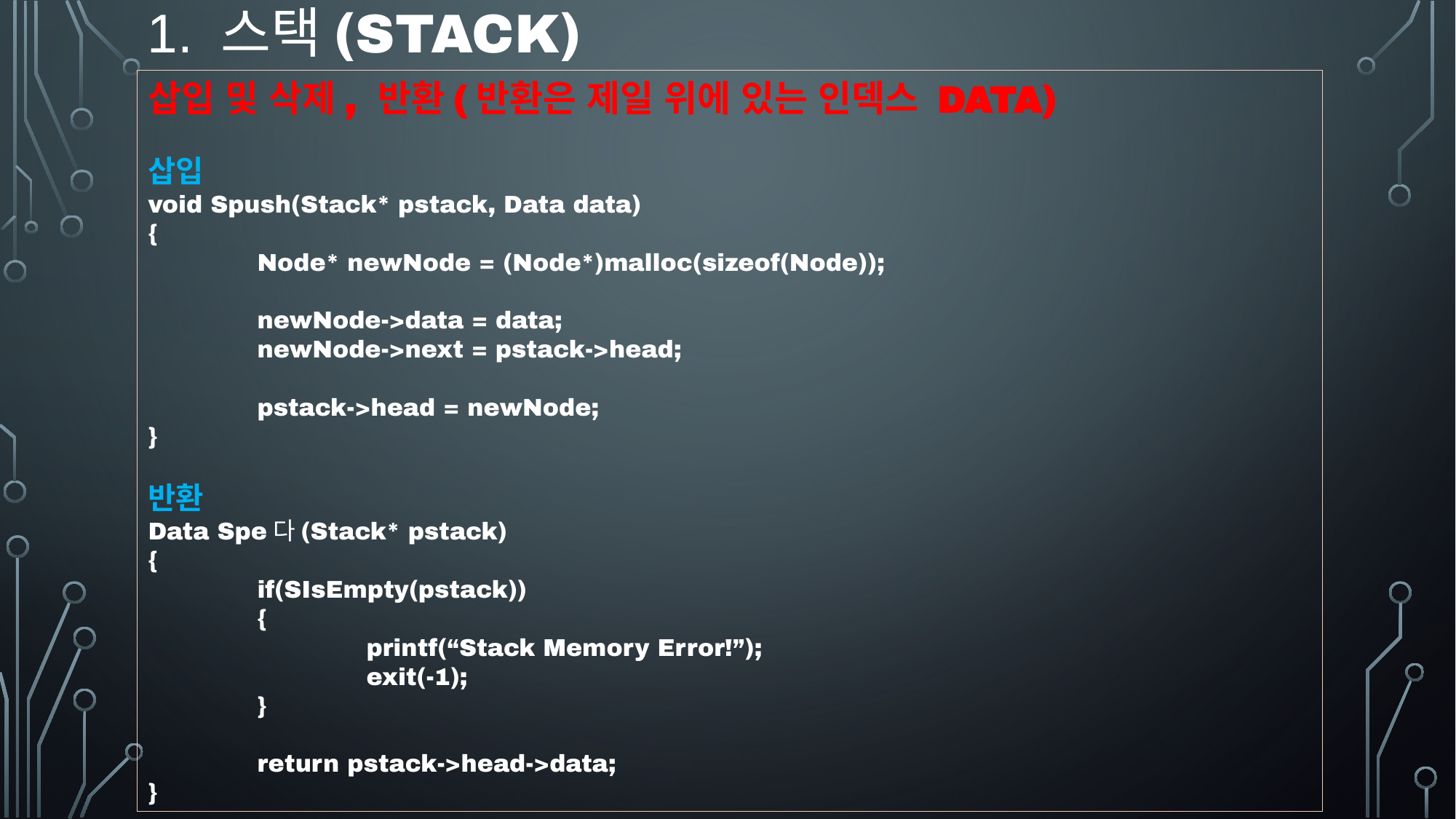

# 1. 스택(Stack)
삽입 및 삭제, 반환(반환은 제일 위에 있는 인덱스 DATA)

삽입
void Spush(Stack* pstack, Data data)
{
	Node* newNode = (Node*)malloc(sizeof(Node));

	newNode->data = data;
	newNode->next = pstack->head;

	pstack->head = newNode;
}

반환
Data Spe다(Stack* pstack)
{
	if(SIsEmpty(pstack))
	{
		printf(“Stack Memory Error!”);
		exit(-1);
	}

	return pstack->head->data;
}